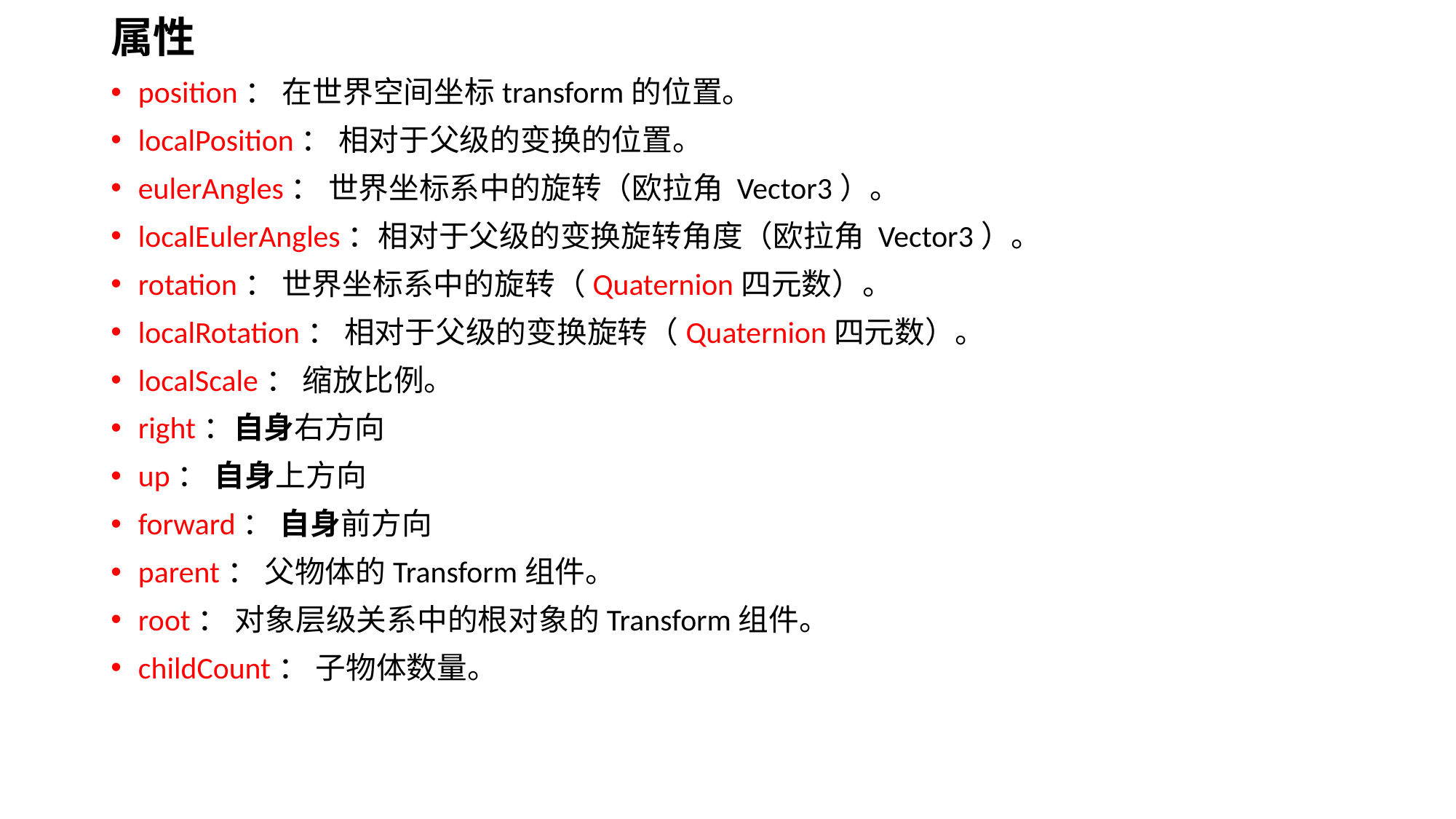

属性
position： 在世界空间坐标transform的位置。
localPosition： 相对于父级的变换的位置。
eulerAngles： 世界坐标系中的旋转（欧拉角 Vector3）。
localEulerAngles：相对于父级的变换旋转角度（欧拉角 Vector3）。
rotation： 世界坐标系中的旋转（Quaternion四元数）。
localRotation： 相对于父级的变换旋转（Quaternion四元数）。
localScale： 缩放比例。
right：自身右方向
up： 自身上方向
forward： 自身前方向
parent： 父物体的Transform组件。
root： 对象层级关系中的根对象的Transform组件。
childCount： 子物体数量。